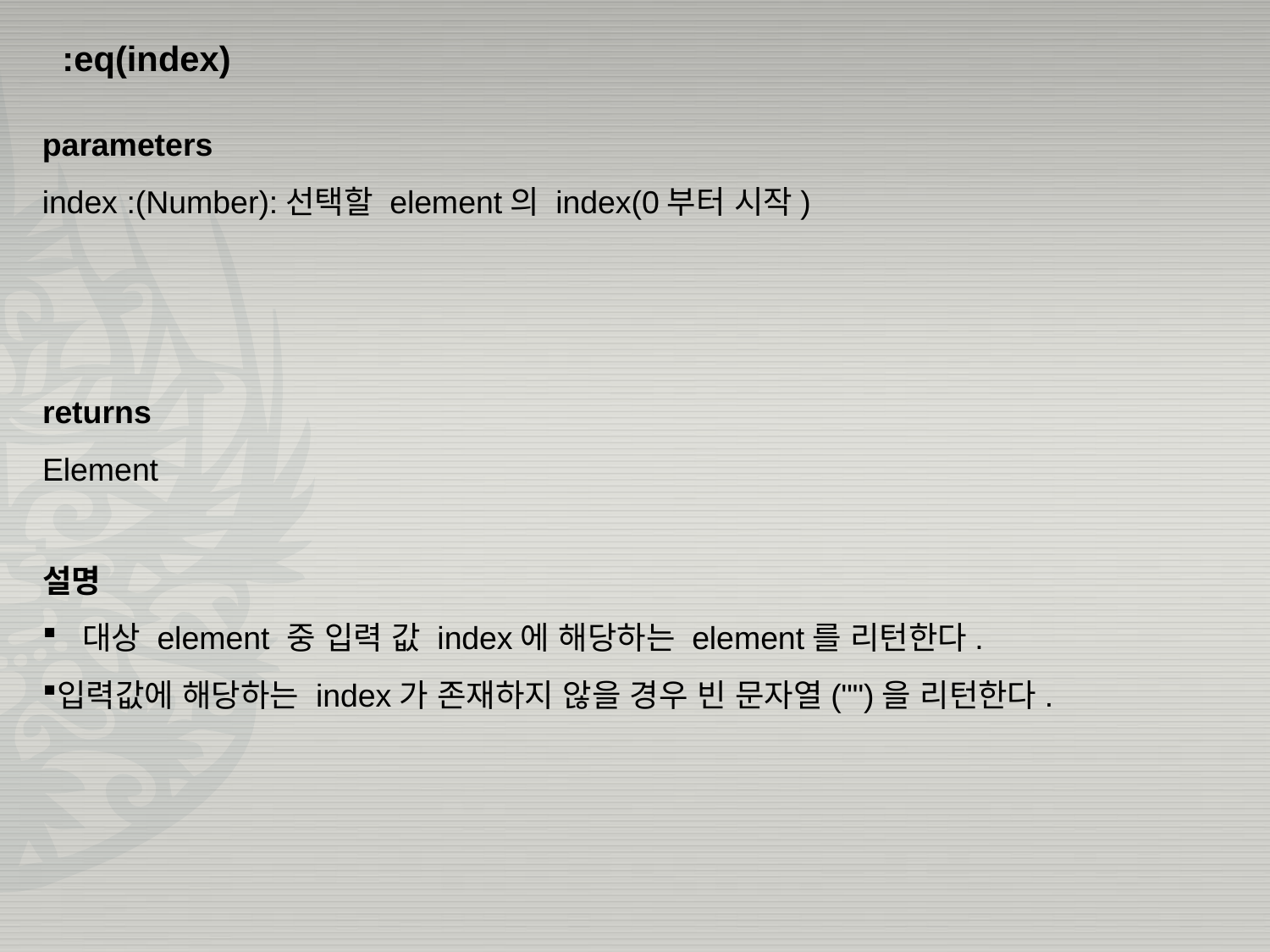

:eq(index)
parameters
index :(Number):선택할 element의 index(0부터 시작)
returns
Element
설명
  대상 element 중 입력 값 index에 해당하는 element를 리턴한다.
입력값에 해당하는 index가 존재하지 않을 경우 빈 문자열("")을 리턴한다.